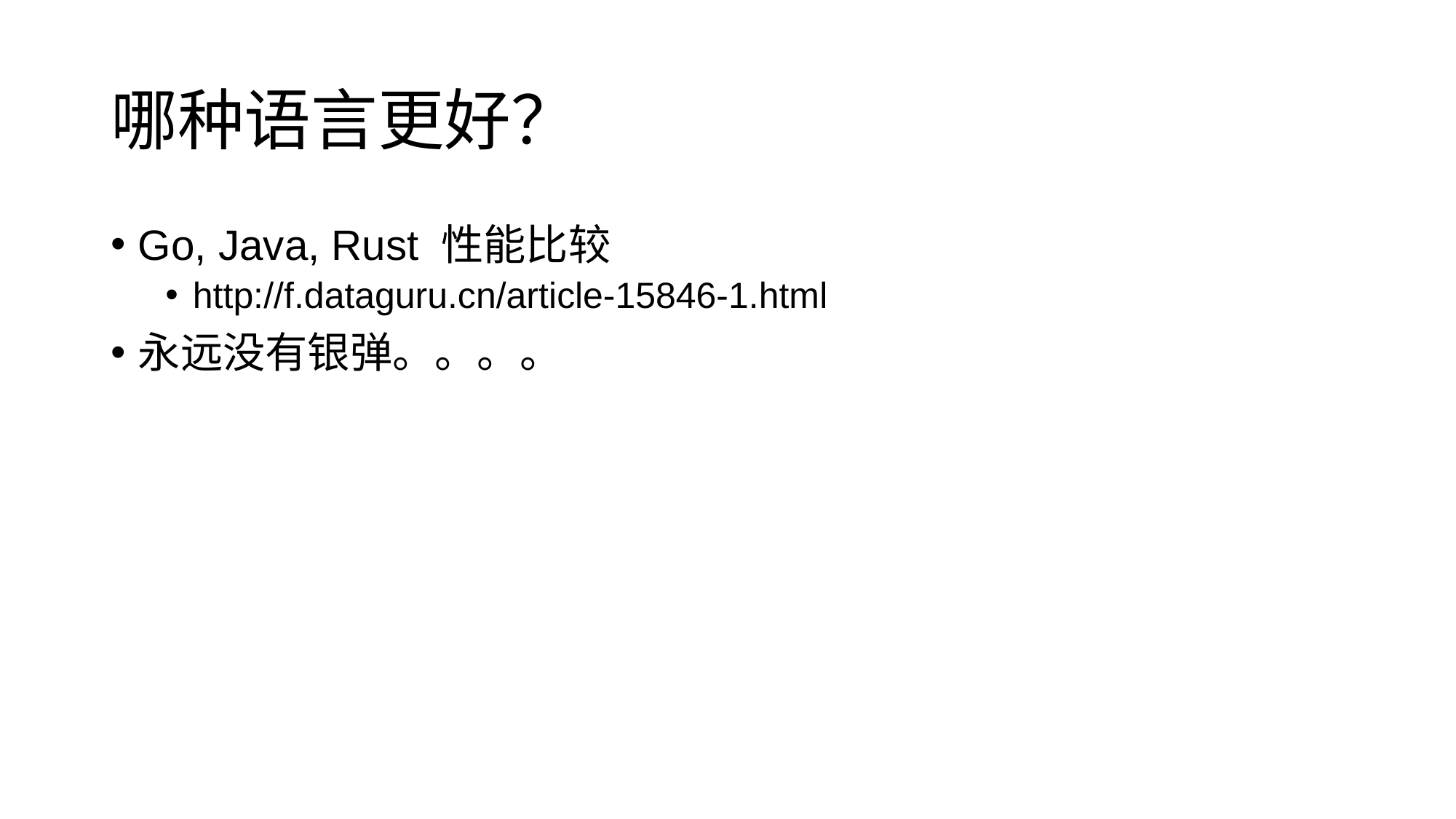

# 哪种语言更好？
Go, Java, Rust 性能比较
http://f.dataguru.cn/article-15846-1.html
永远没有银弹。。。。